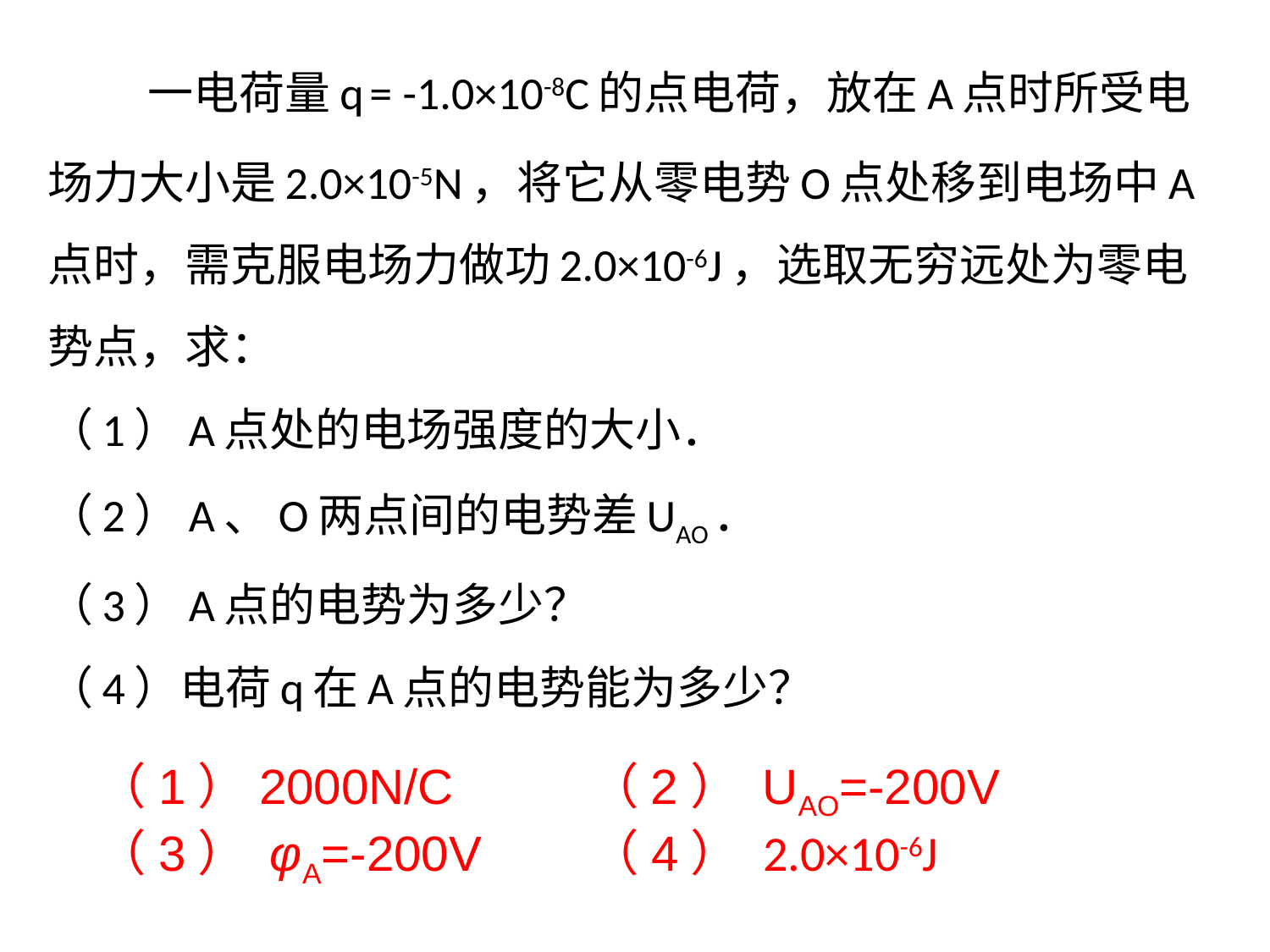

一电荷量q = -1.0×10-8C的点电荷，放在A点时所受电场力大小是2.0×10-5N，将它从零电势O点处移到电场中A点时，需克服电场力做功2.0×10-6J，选取无穷远处为零电势点，求：
（1）A点处的电场强度的大小．
（2）A、O两点间的电势差UAO．
（3）A点的电势为多少？
（4）电荷q在A点的电势能为多少？
（1）2000N/C         （2） UAO=-200V
（3） φA=-200V       （4） 2.0×10-6J